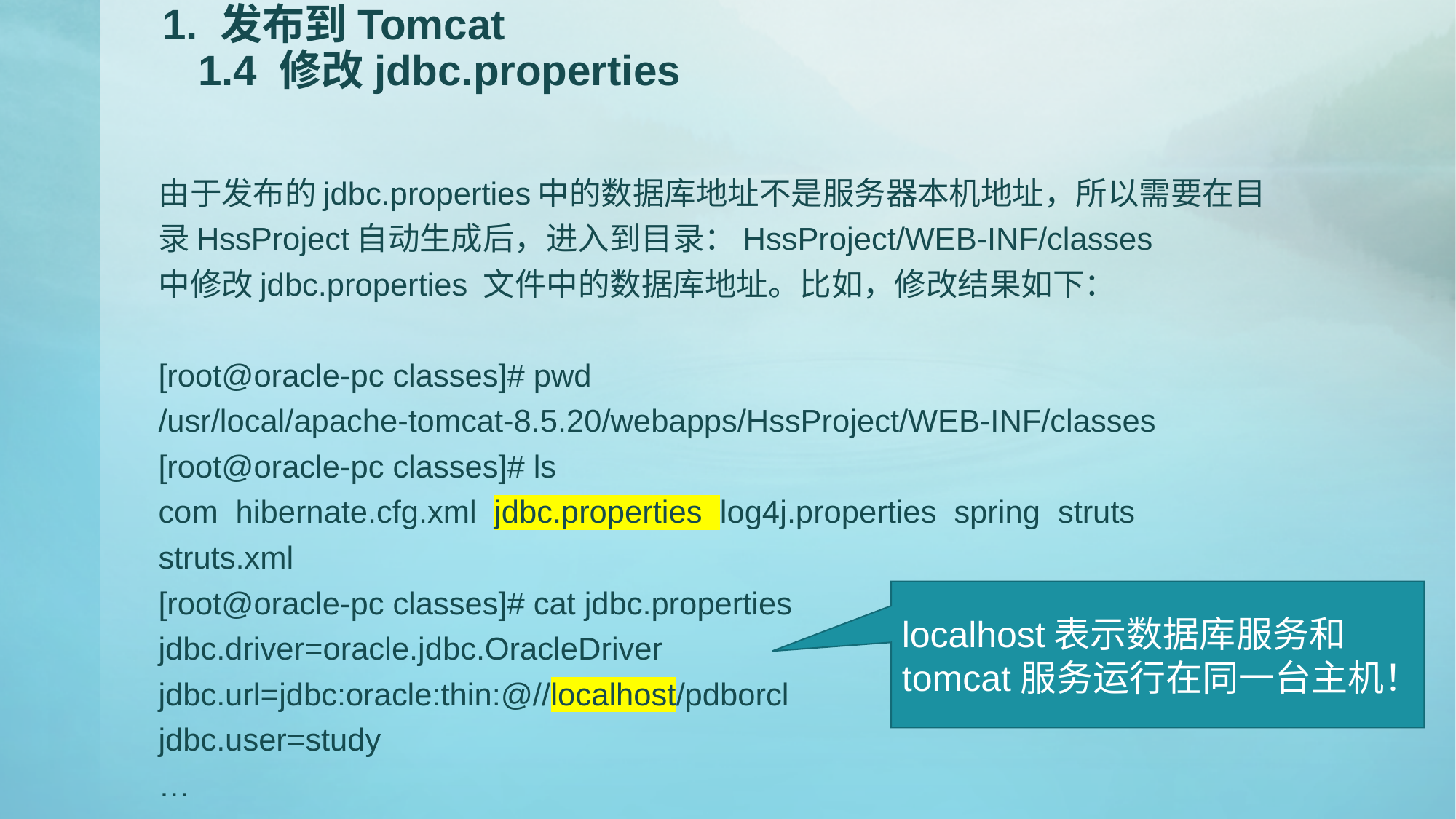

# 1. 发布到Tomcat 1.4 修改jdbc.properties
由于发布的jdbc.properties中的数据库地址不是服务器本机地址，所以需要在目录HssProject自动生成后，进入到目录：HssProject/WEB-INF/classes
中修改jdbc.properties 文件中的数据库地址。比如，修改结果如下：

[root@oracle-pc classes]# pwd
/usr/local/apache-tomcat-8.5.20/webapps/HssProject/WEB-INF/classes
[root@oracle-pc classes]# ls
com  hibernate.cfg.xml  jdbc.properties  log4j.properties  spring  struts  struts.xml
[root@oracle-pc classes]# cat jdbc.properties
jdbc.driver=oracle.jdbc.OracleDriver
jdbc.url=jdbc:oracle:thin:@//localhost/pdborcl
jdbc.user=study
…

localhost表示数据库服务和tomcat服务运行在同一台主机！